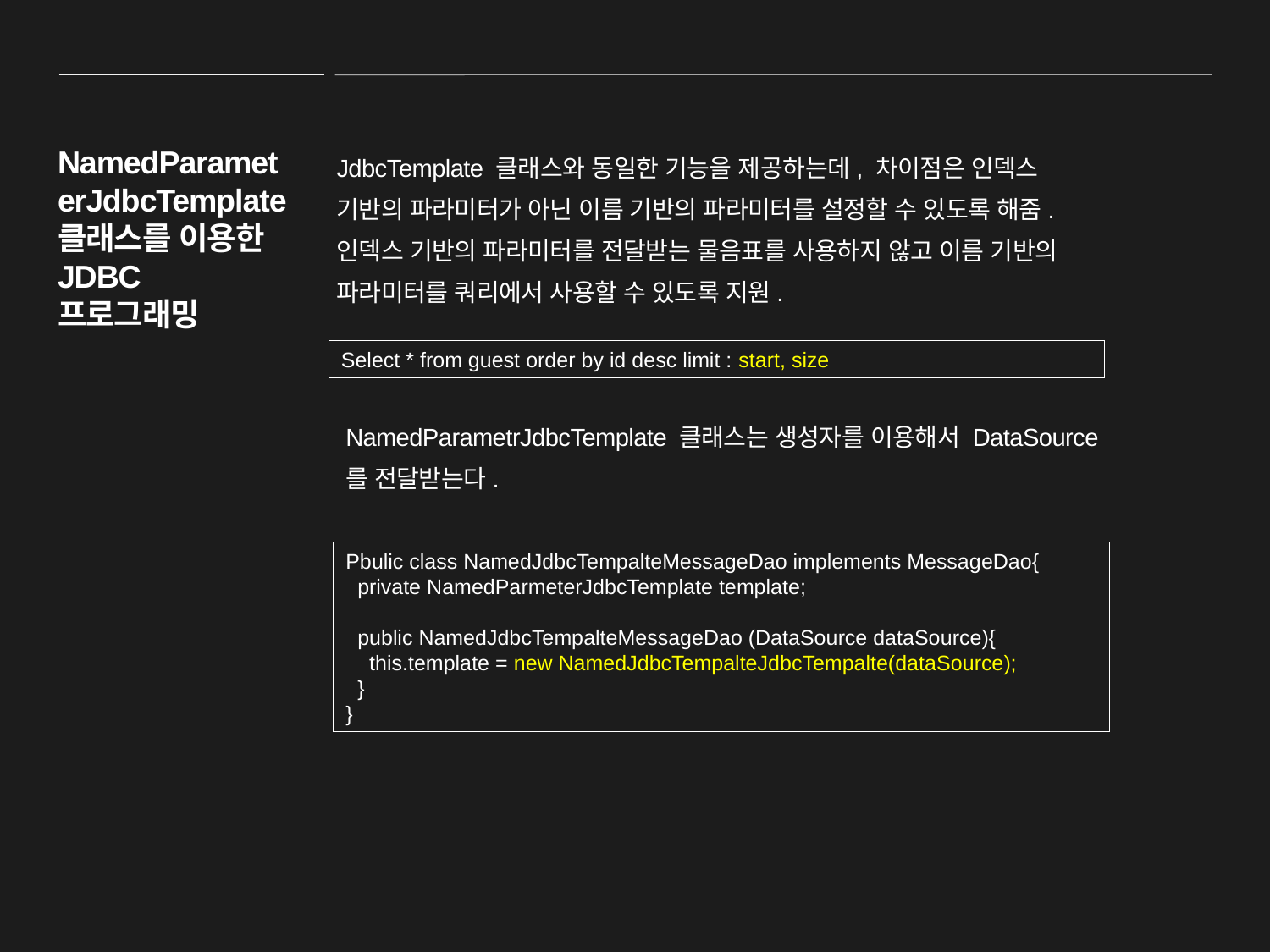

JdbcTemplate 클래스와 동일한 기능을 제공하는데, 차이점은 인덱스 기반의 파라미터가 아닌 이름 기반의 파라미터를 설정할 수 있도록 해줌.
인덱스 기반의 파라미터를 전달받는 물음표를 사용하지 않고 이름 기반의 파라미터를 쿼리에서 사용할 수 있도록 지원.
NamedParameterJdbcTemplate 클래스를 이용한 JDBC 프로그래밍
Select * from guest order by id desc limit : start, size
NamedParametrJdbcTemplate 클래스는 생성자를 이용해서 DataSource를 전달받는다.
Pbulic class NamedJdbcTempalteMessageDao implements MessageDao{
  private NamedParmeterJdbcTemplate template;

  public NamedJdbcTempalteMessageDao (DataSource dataSource){
    this.template = new NamedJdbcTempalteJdbcTempalte(dataSource);
  }
}